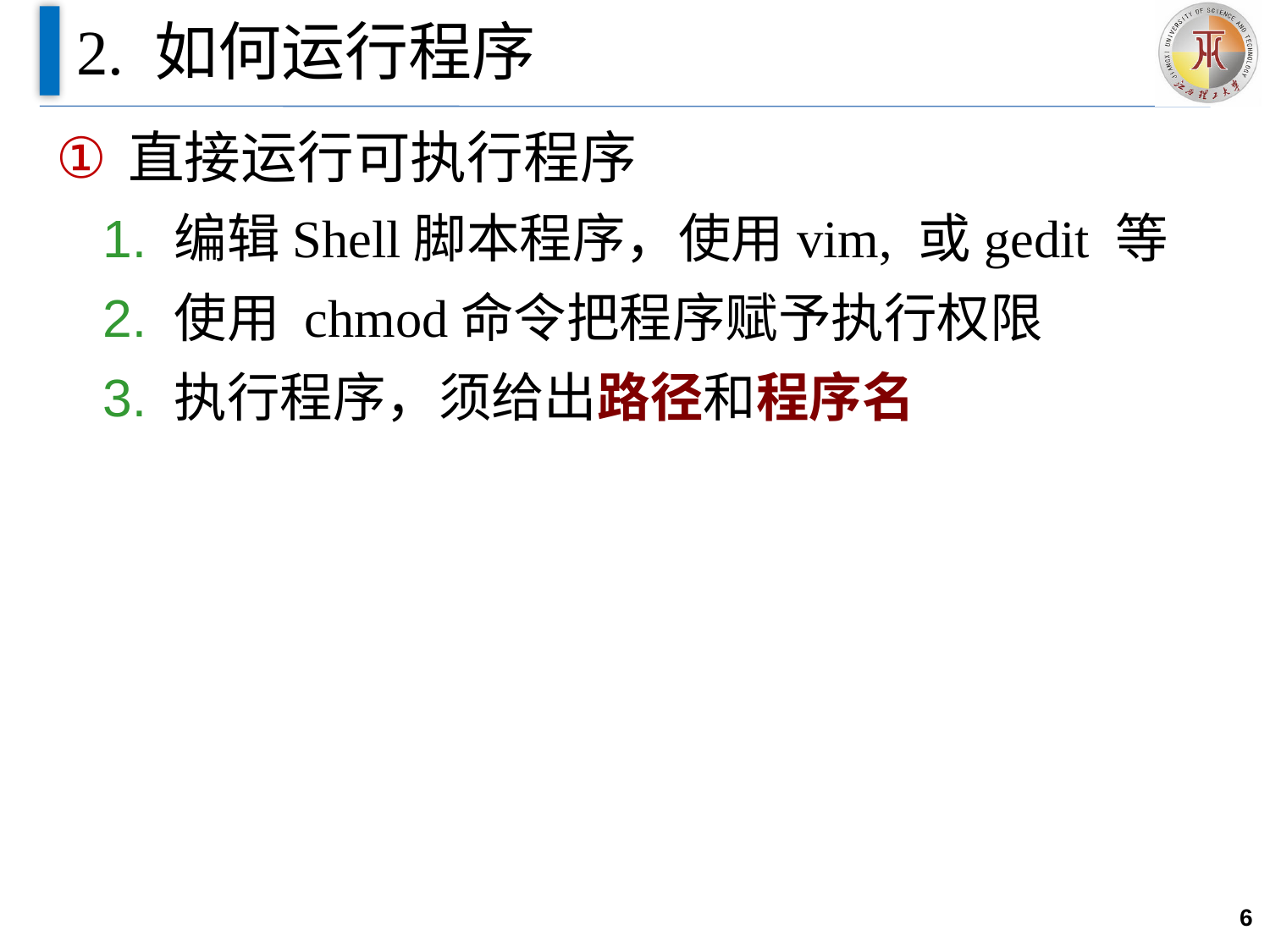

# 2. 如何运行程序
直接运行可执行程序
编辑Shell脚本程序，使用vim, 或gedit 等
使用 chmod命令把程序赋予执行权限
执行程序，须给出路径和程序名
6